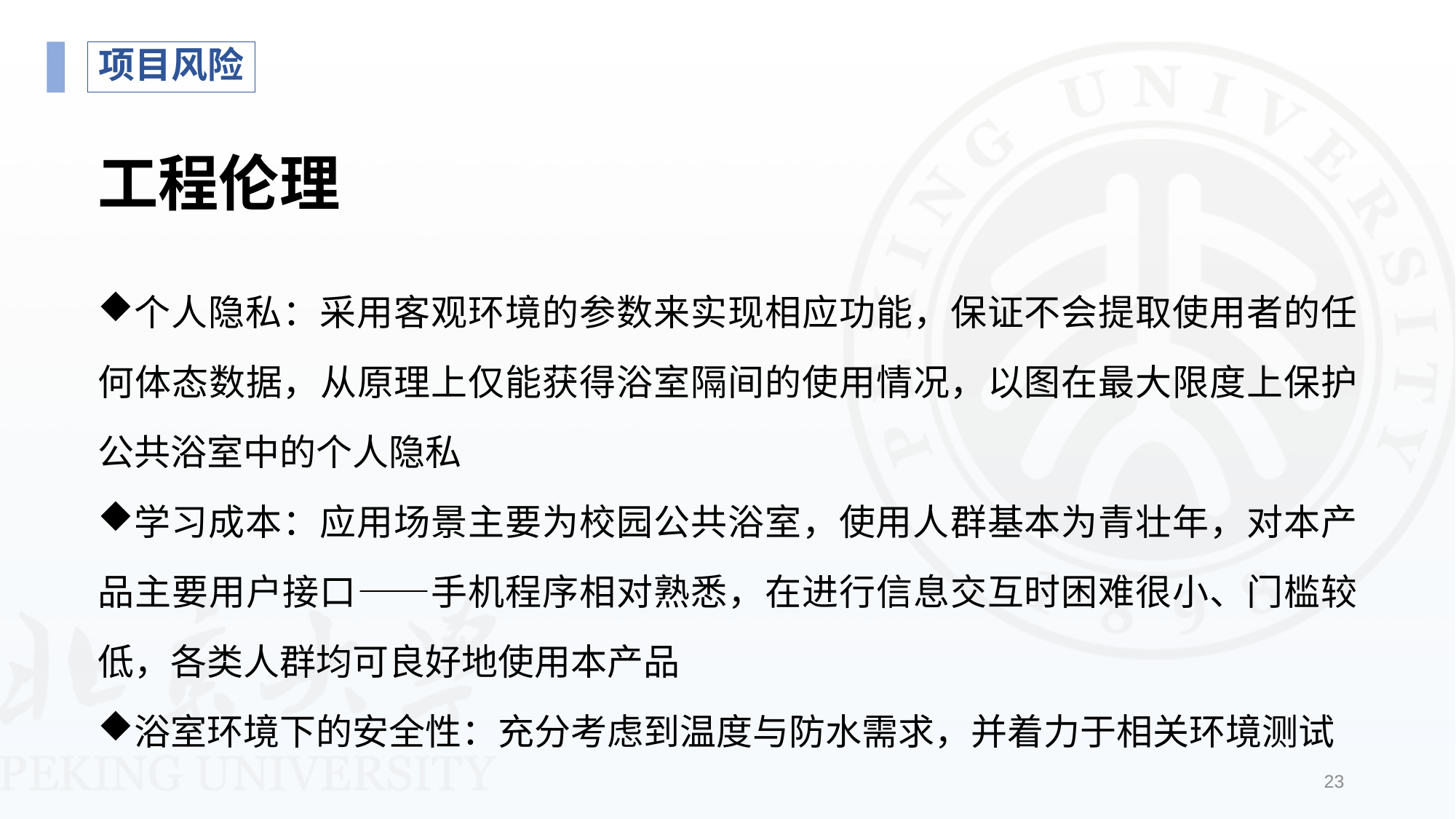

项目风险
# 工程伦理
个人隐私：采用客观环境的参数来实现相应功能，保证不会提取使用者的任何体态数据，从原理上仅能获得浴室隔间的使用情况，以图在最大限度上保护公共浴室中的个人隐私
学习成本：应用场景主要为校园公共浴室，使用人群基本为青壮年，对本产品主要用户接口——手机程序相对熟悉，在进行信息交互时困难很小、门槛较低，各类人群均可良好地使用本产品
浴室环境下的安全性：充分考虑到温度与防水需求，并着力于相关环境测试
23